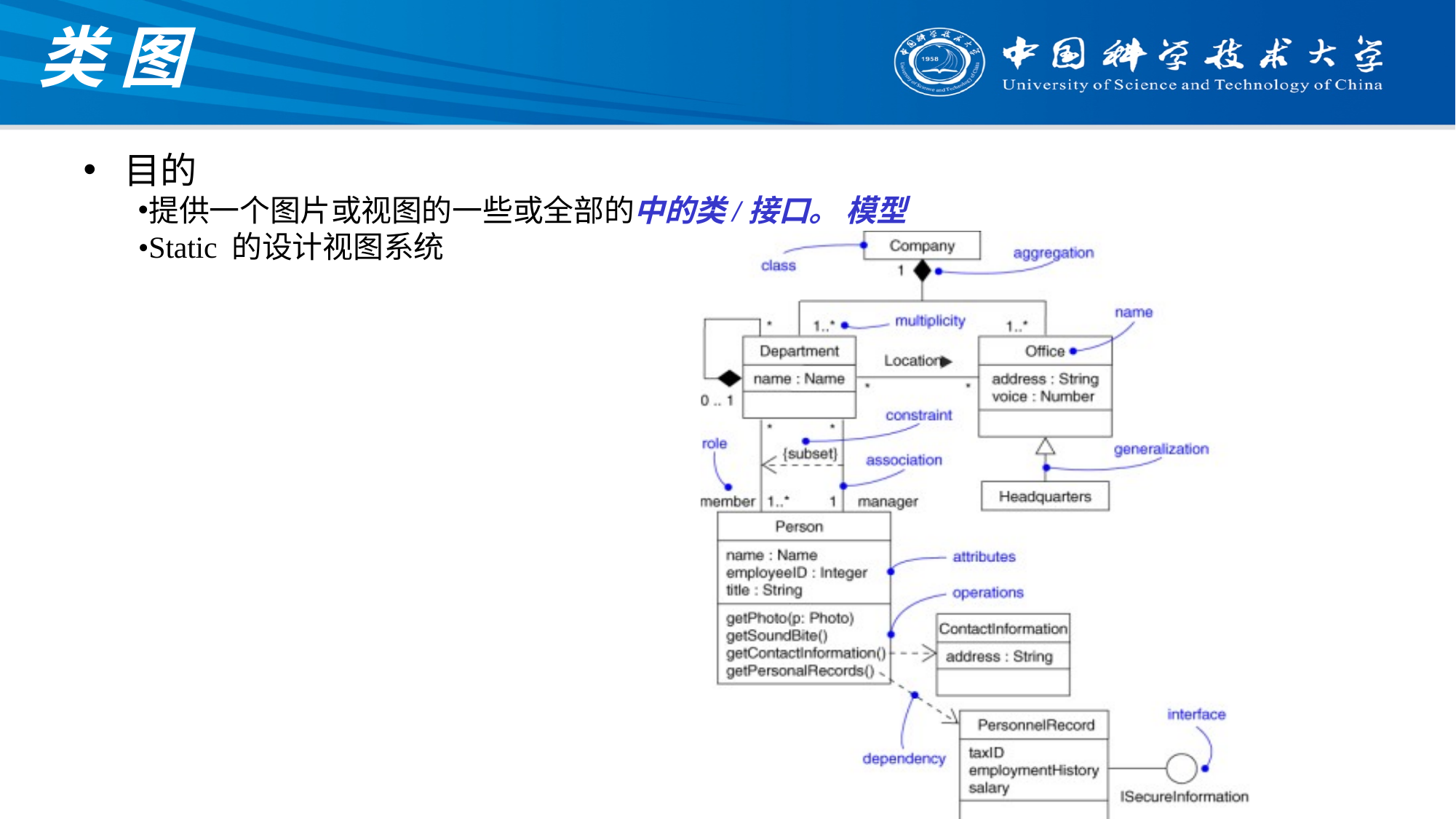

# 类 图
目的
提供一个图片或视图的一些或全部的中的类/接口。 模型
•Static 的设计视图系统

7